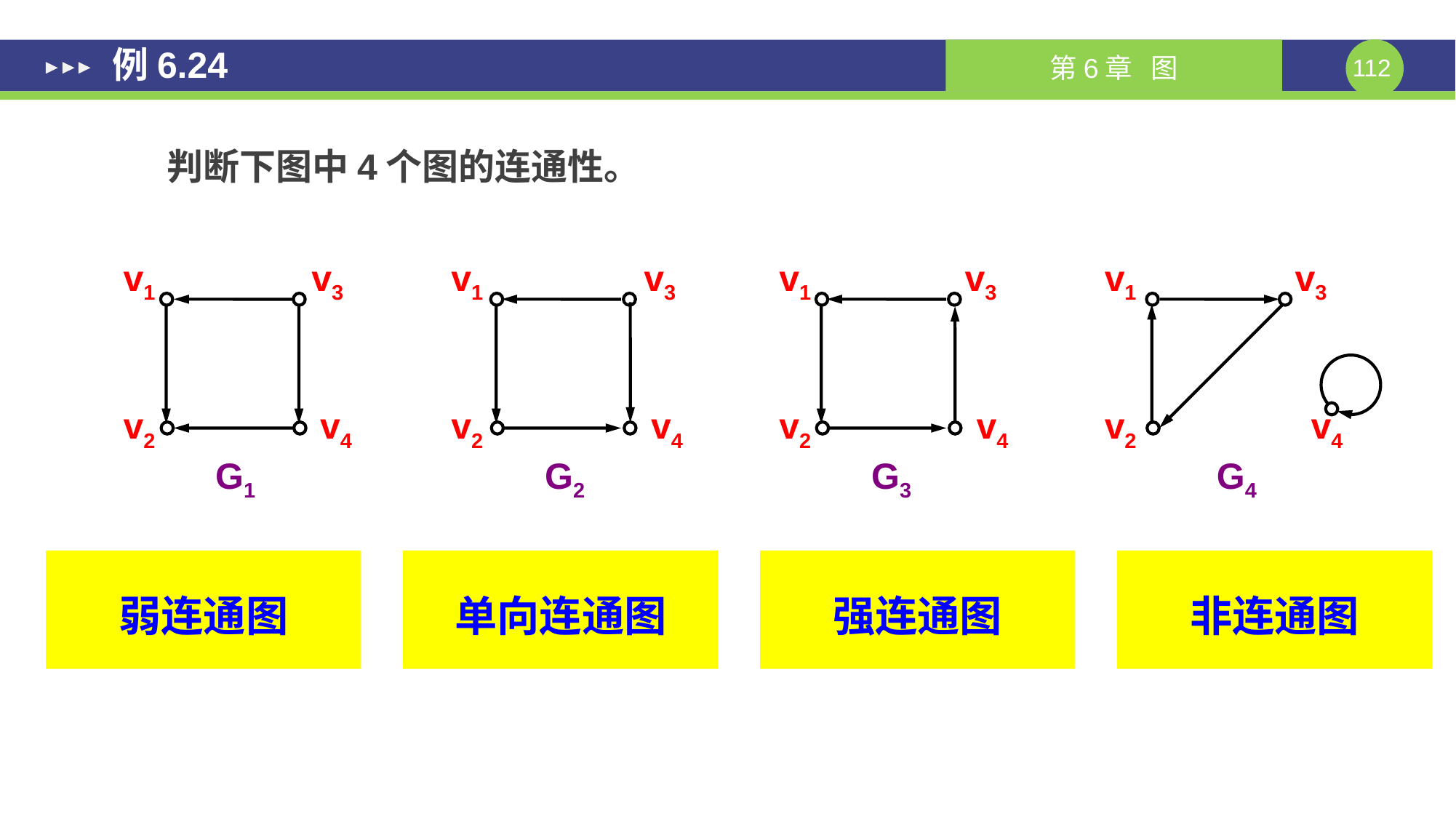

例6.24
判断下图中4个图的连通性。
v1
v3
v1
v3
v1
v3
v1
v3

v2
v4
v2
v4
v2
v4
v2
v4

G1
G2
G3
G4
弱连通图
单向连通图
强连通图
非连通图